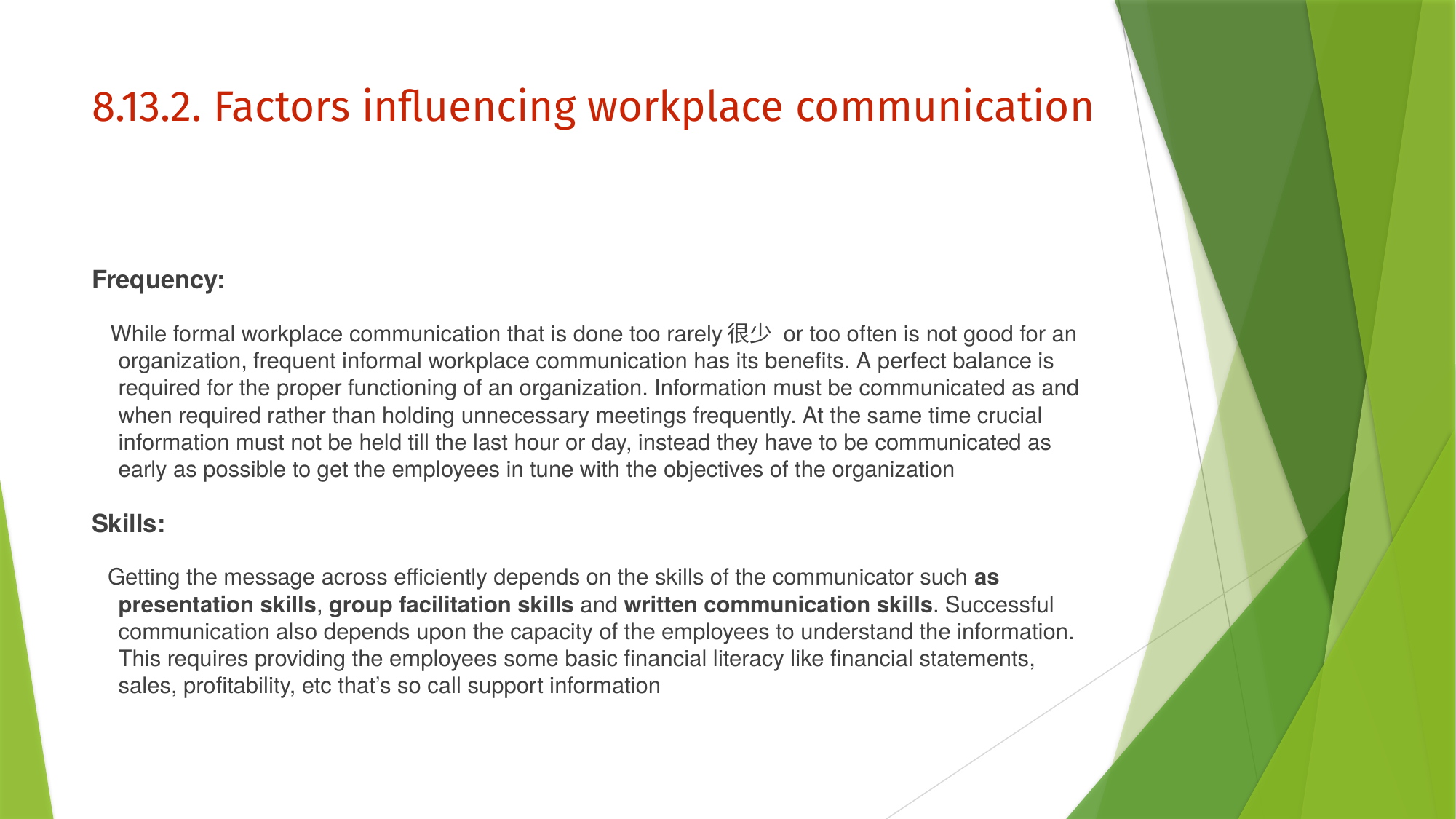

# 8.13.2. Factors influencing workplace communication
Frequency:
   While formal workplace communication that is done too rarely很少 or too often is not good for an organization, frequent informal workplace communication has its benefits. A perfect balance is required for the proper functioning of an organization. Information must be communicated as and when required rather than holding unnecessary meetings frequently. At the same time crucial information must not be held till the last hour or day, instead they have to be communicated as early as possible to get the employees in tune with the objectives of the organization
Skills:
   Getting the message across efficiently depends on the skills of the communicator such as presentation skills, group facilitation skills and written communication skills. Successful communication also depends upon the capacity of the employees to understand the information. This requires providing the employees some basic financial literacy like financial statements, sales, profitability, etc that’s so call support information